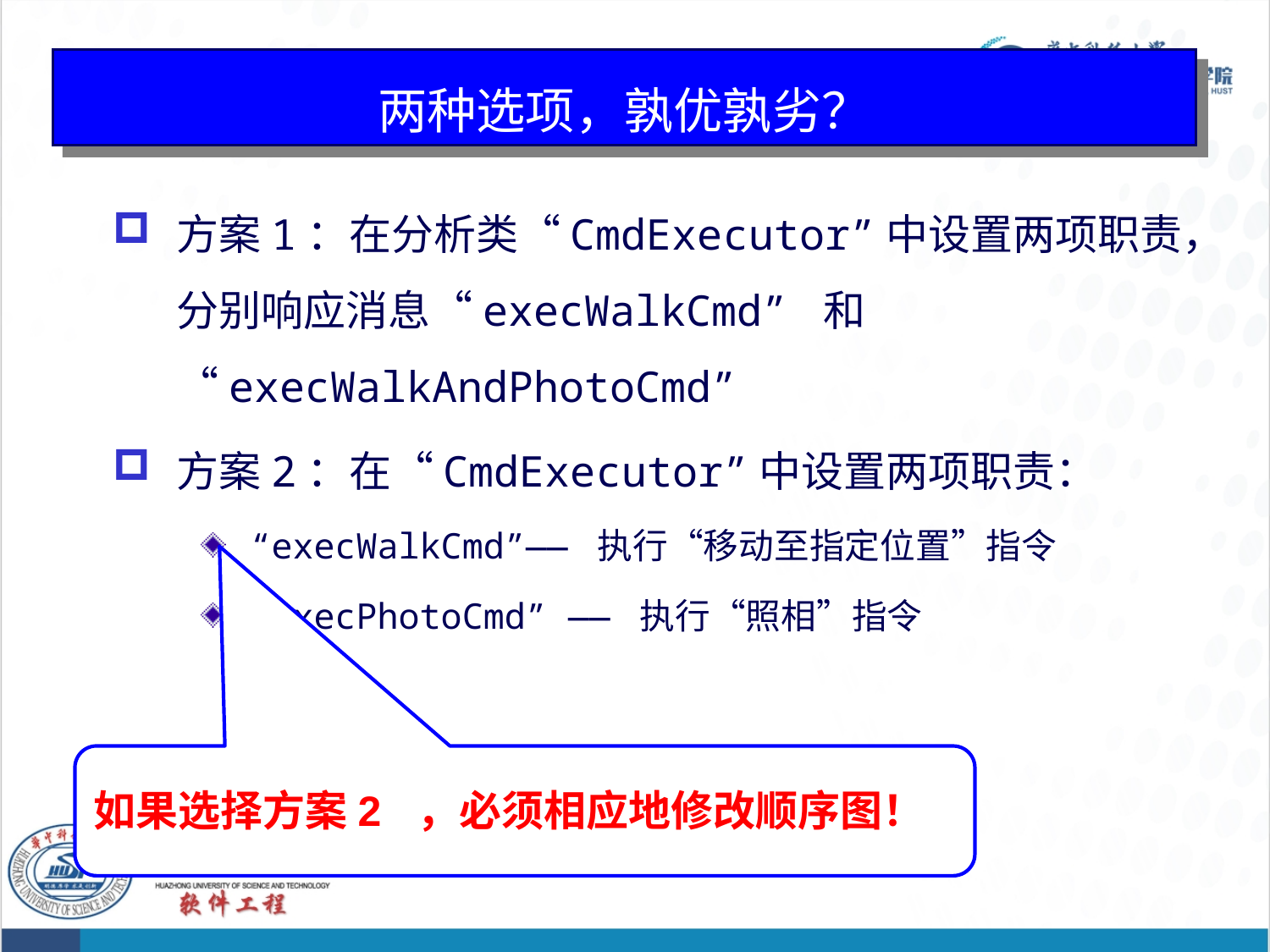

103
# 两种选项，孰优孰劣？
方案1：在分析类“CmdExecutor”中设置两项职责，分别响应消息“execWalkCmd” 和 “execWalkAndPhotoCmd”
方案2：在“CmdExecutor”中设置两项职责：
“execWalkCmd”—— 执行“移动至指定位置”指令
“execPhotoCmd” —— 执行“照相”指令
如果选择方案2 ，必须相应地修改顺序图！